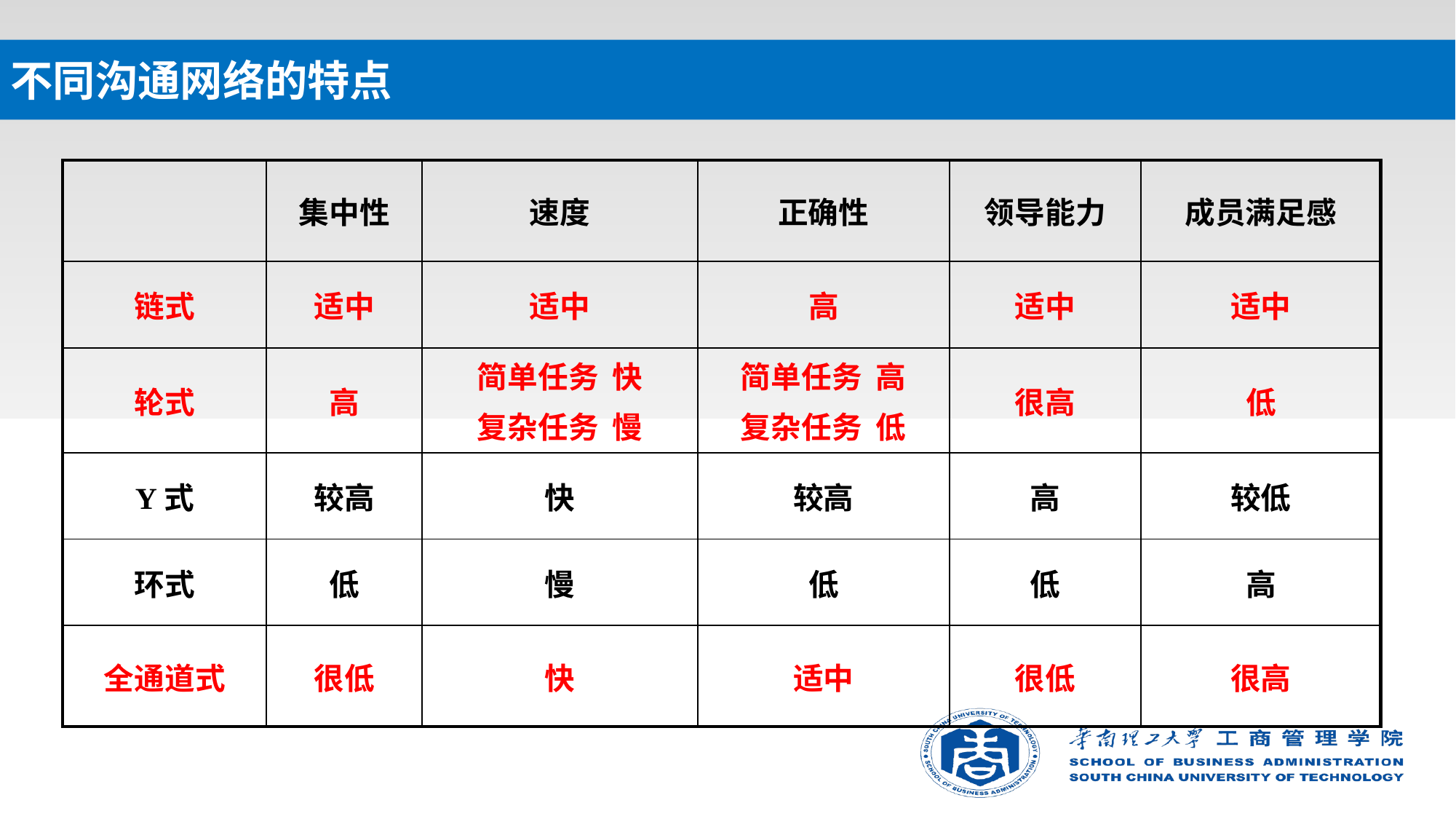

# 不同沟通网络的特点
|  | 集中性 | 速度 | 正确性 | 领导能力 | 成员满足感 |
| --- | --- | --- | --- | --- | --- |
| 链式 | 适中 | 适中 | 高 | 适中 | 适中 |
| 轮式 | 高 | 简单任务 快 复杂任务 慢 | 简单任务 高 复杂任务 低 | 很高 | 低 |
| Y式 | 较高 | 快 | 较高 | 高 | 较低 |
| 环式 | 低 | 慢 | 低 | 低 | 高 |
| 全通道式 | 很低 | 快 | 适中 | 很低 | 很高 |